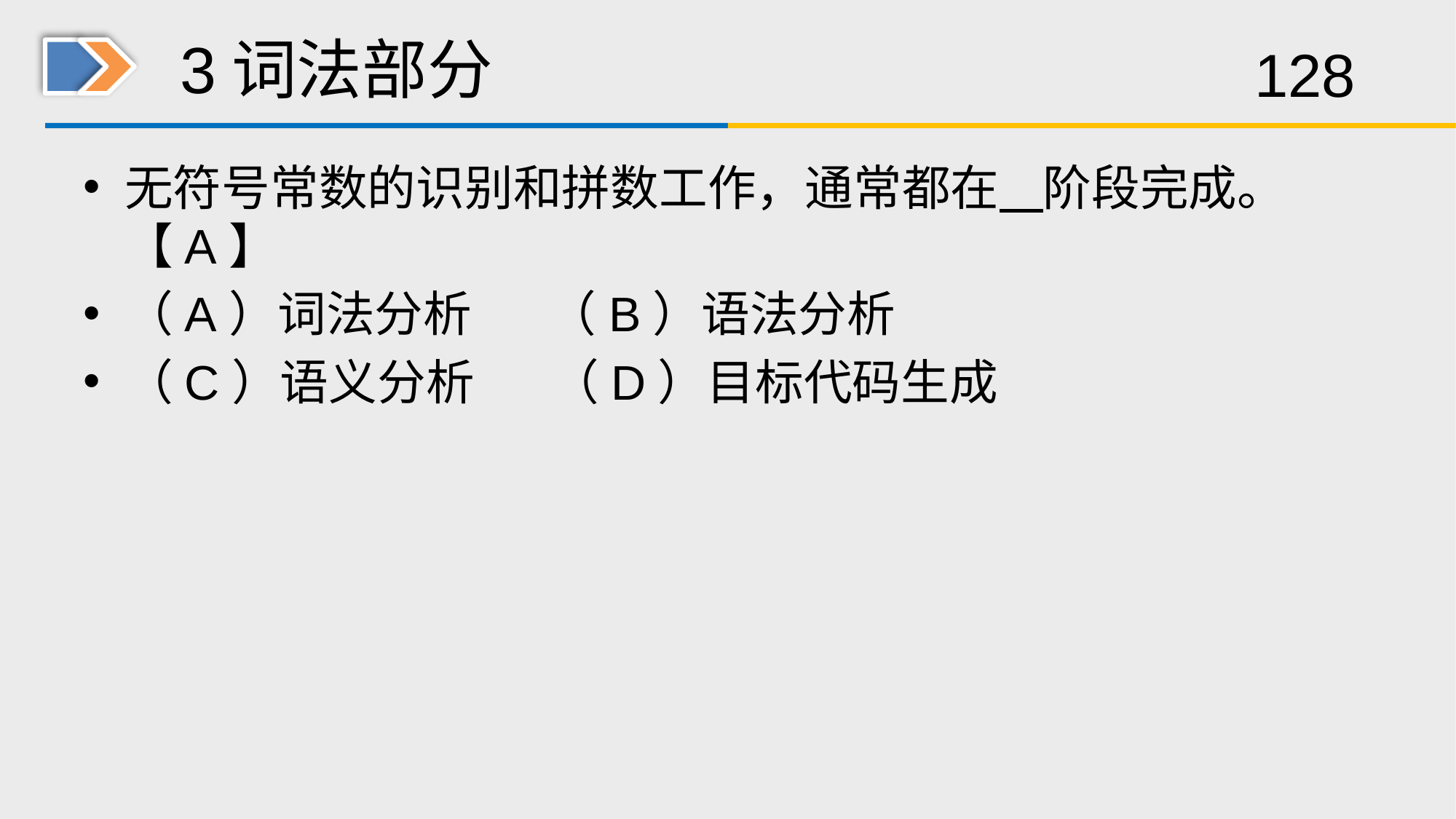

# 3词法部分
128
无符号常数的识别和拼数工作，通常都在    阶段完成。【A】
（A）词法分析       （B）语法分析
（C）语义分析       （D）目标代码生成